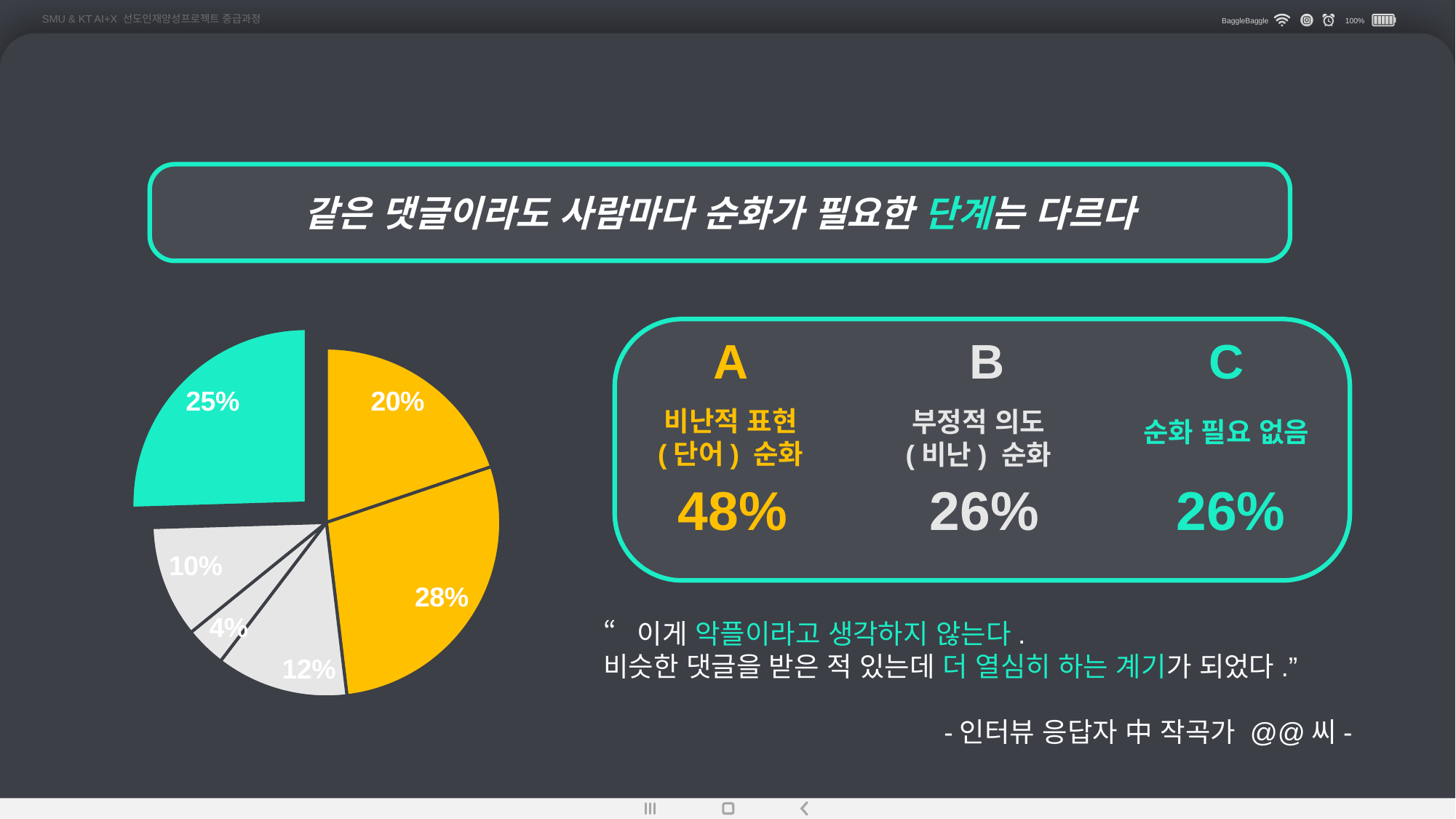

SMU & KT AI+X 선도인재양성프로젝트 중급과정

BaggleBaggle
100%

같은 댓글이라도 사람마다 순화가 필요한 단계는 다르다

### Chart

| Category | 판매 |
|---|---|
| "이 선수는 정말 못하네요. 왜 이렇게 잘하지 못하는 건가요?" | 21.0 |
| "이 선수는 아직 부족한 부분이 많은 것 같아요." | 30.0 |
| "이 선수는 조금 더 연습하면 더욱 발전할 수 있을 거 같아요." | 13.0 |
| "이 선수는 지금은 아쉬움이 남지만, 더욱 노력하면 분명 좋은 선수가 될 거예요." | 4.0 |
| "이 선수는 아직 미숙하지만, 잠재력이 높아 좋은 선수가 될 것 같아요. 응원합니다!" | 11.0 |
| 순화가 필요없다 | 27.0 |
A
B
C

비난적 표현
(단어) 순화
부정적 의도
(비난) 순화
순화 필요 없음
48%
26%
26%

“이게 악플이라고 생각하지 않는다.
비슷한 댓글을 받은 적 있는데 더 열심히 하는 계기가 되었다.”

-인터뷰 응답자 中 작곡가 @@씨-